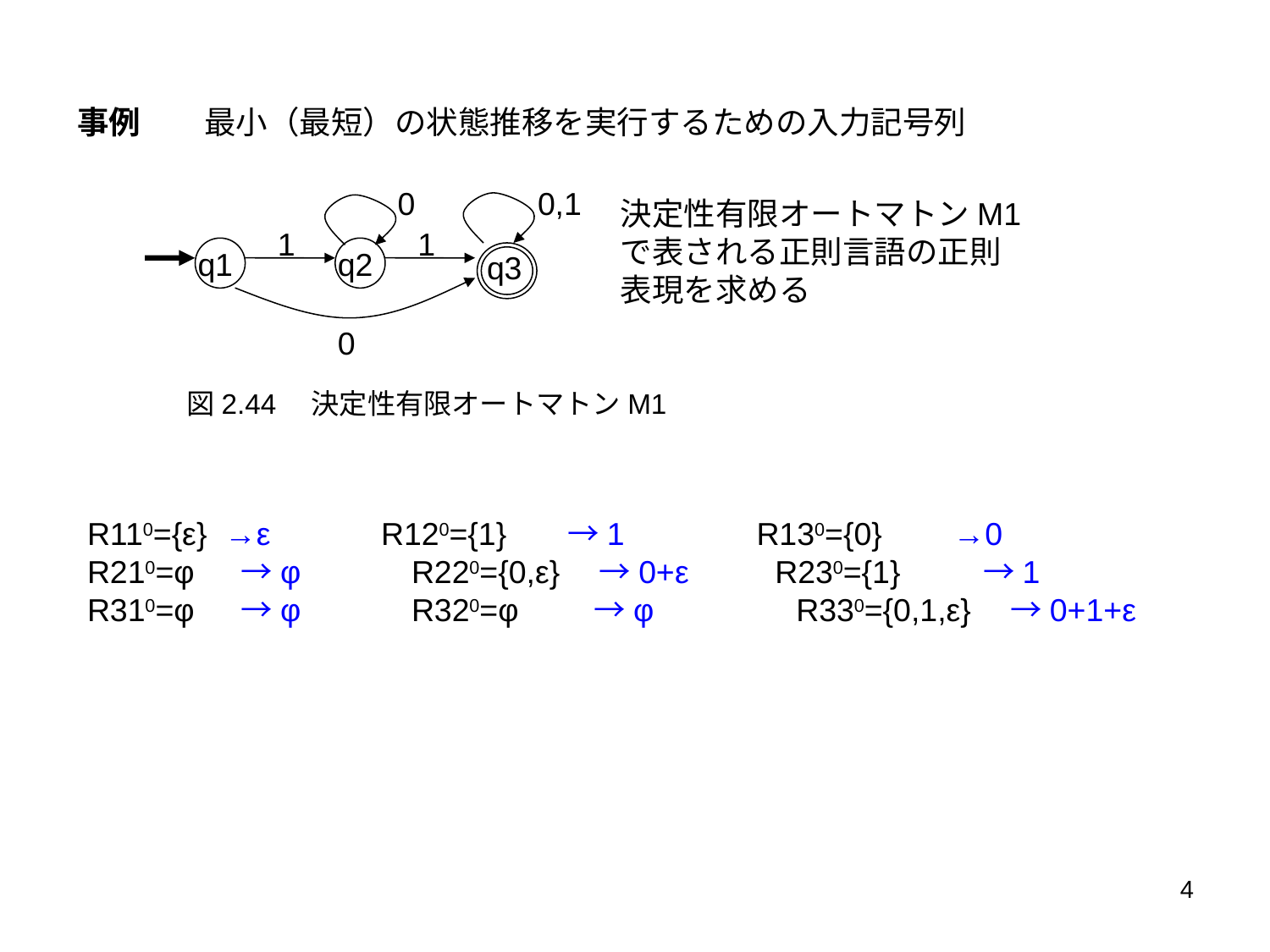

事例　　最小（最短）の状態推移を実行するための入力記号列
0
0,1
決定性有限オートマトンM1
で表される正則言語の正則
表現を求める

1
1
q1

q2

q3

0
図2.44　決定性有限オートマトンM1
R110={ε}  →ε　　　R120={1}　   →1　　　   R130={0}        →0
R210=φ　 →φ　　　R220={0,ε}　→0+ε　　 R230={1}　      →1
R310=φ　 →φ　　　R320=φ　     →φ　　　　R330={0,1,ε}　→0+1+ε
4